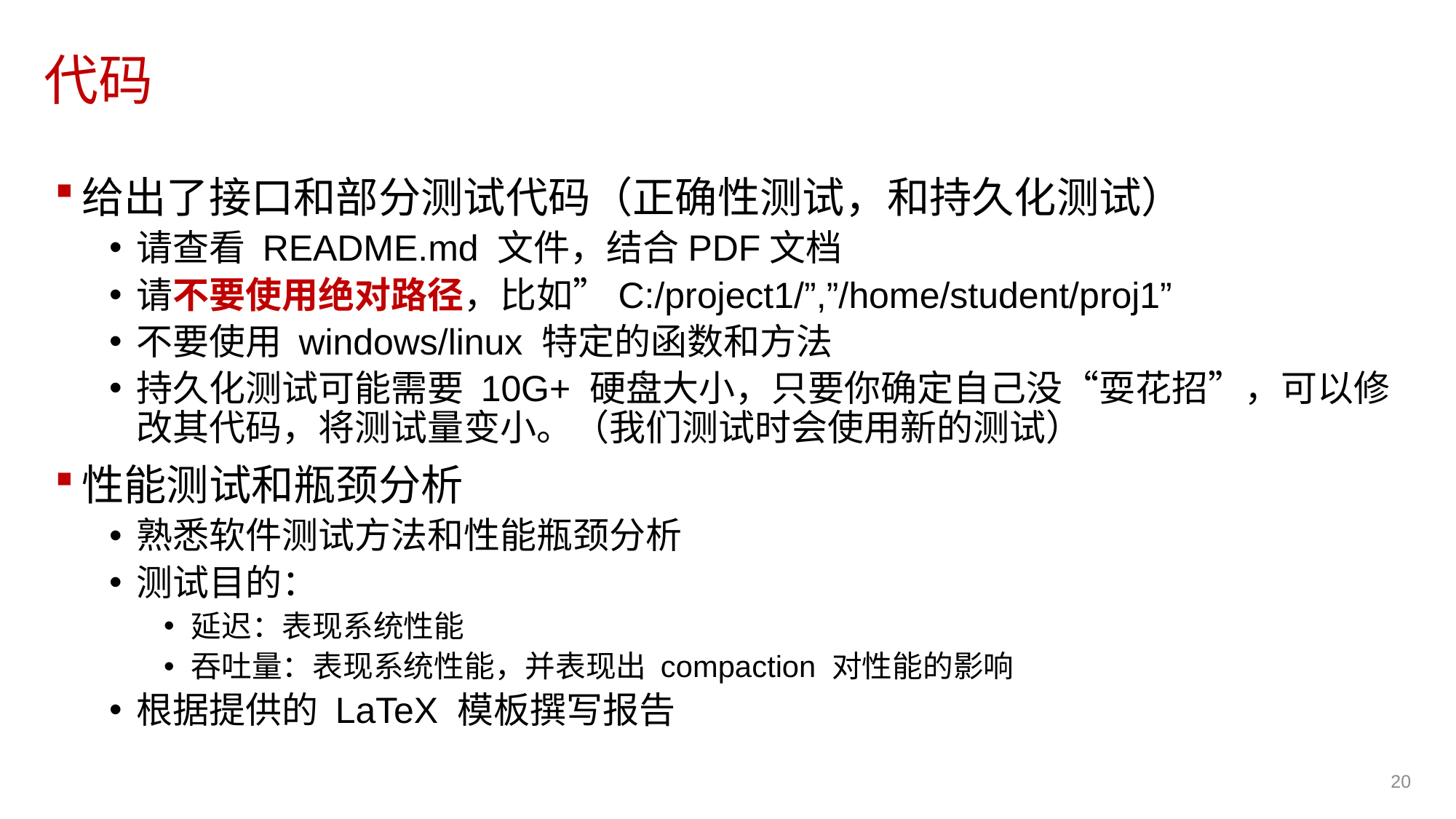

# 代码
给出了接口和部分测试代码（正确性测试，和持久化测试）
请查看 README.md 文件，结合PDF文档
请不要使用绝对路径，比如”C:/project1/”,”/home/student/proj1”
不要使用 windows/linux 特定的函数和方法
持久化测试可能需要 10G+ 硬盘大小，只要你确定自己没“耍花招”，可以修改其代码，将测试量变小。（我们测试时会使用新的测试）
性能测试和瓶颈分析
熟悉软件测试方法和性能瓶颈分析
测试目的：
延迟：表现系统性能
吞吐量：表现系统性能，并表现出 compaction 对性能的影响
根据提供的 LaTeX 模板撰写报告

20